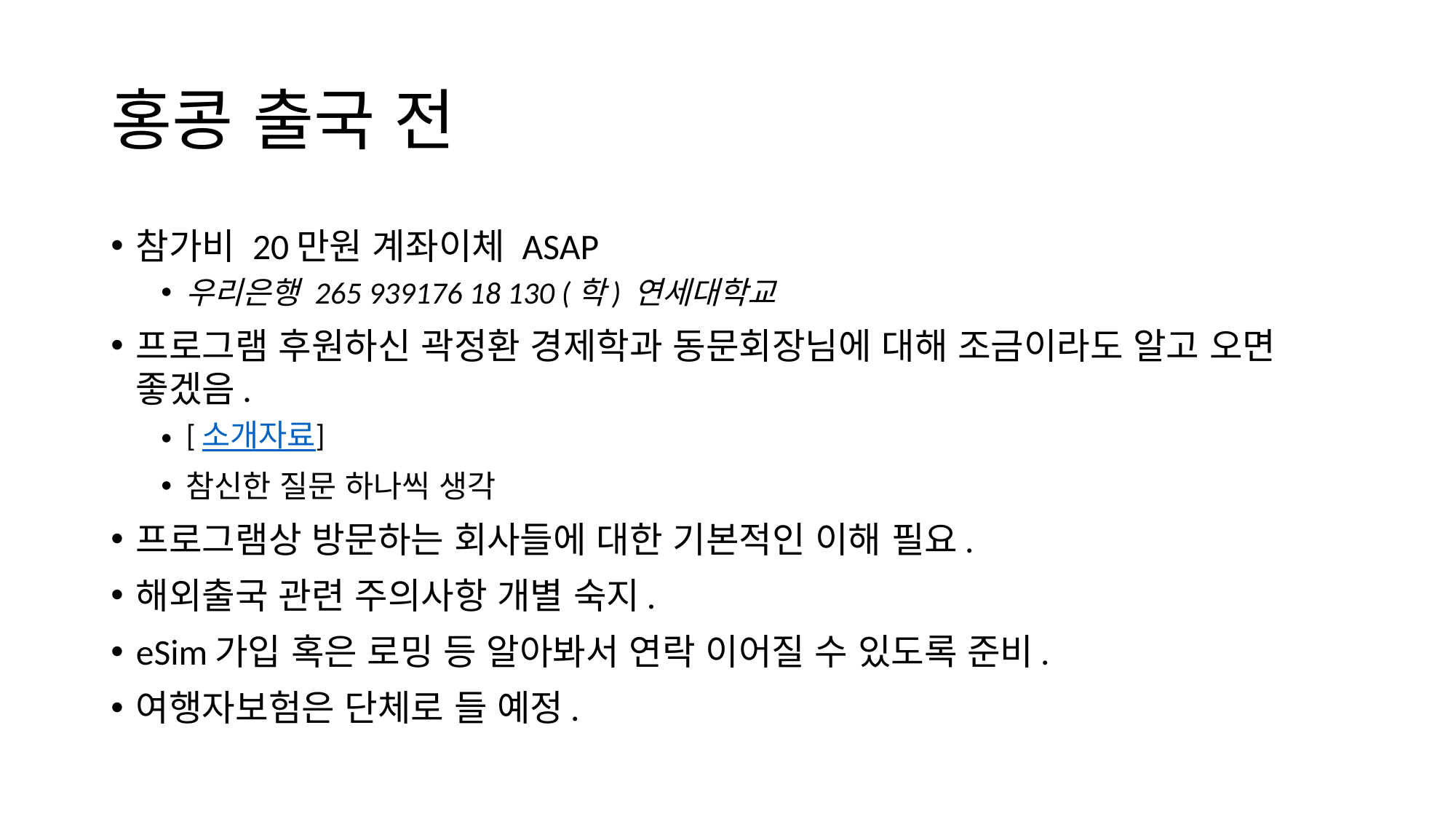

# 홍콩 출국 전
참가비 20만원 계좌이체 ASAP
우리은행 265 939176 18 130 (학) 연세대학교
프로그램 후원하신 곽정환 경제학과 동문회장님에 대해 조금이라도 알고 오면 좋겠음.
[소개자료]
참신한 질문 하나씩 생각
프로그램상 방문하는 회사들에 대한 기본적인 이해 필요.
해외출국 관련 주의사항 개별 숙지.
eSim가입 혹은 로밍 등 알아봐서 연락 이어질 수 있도록 준비.
여행자보험은 단체로 들 예정.